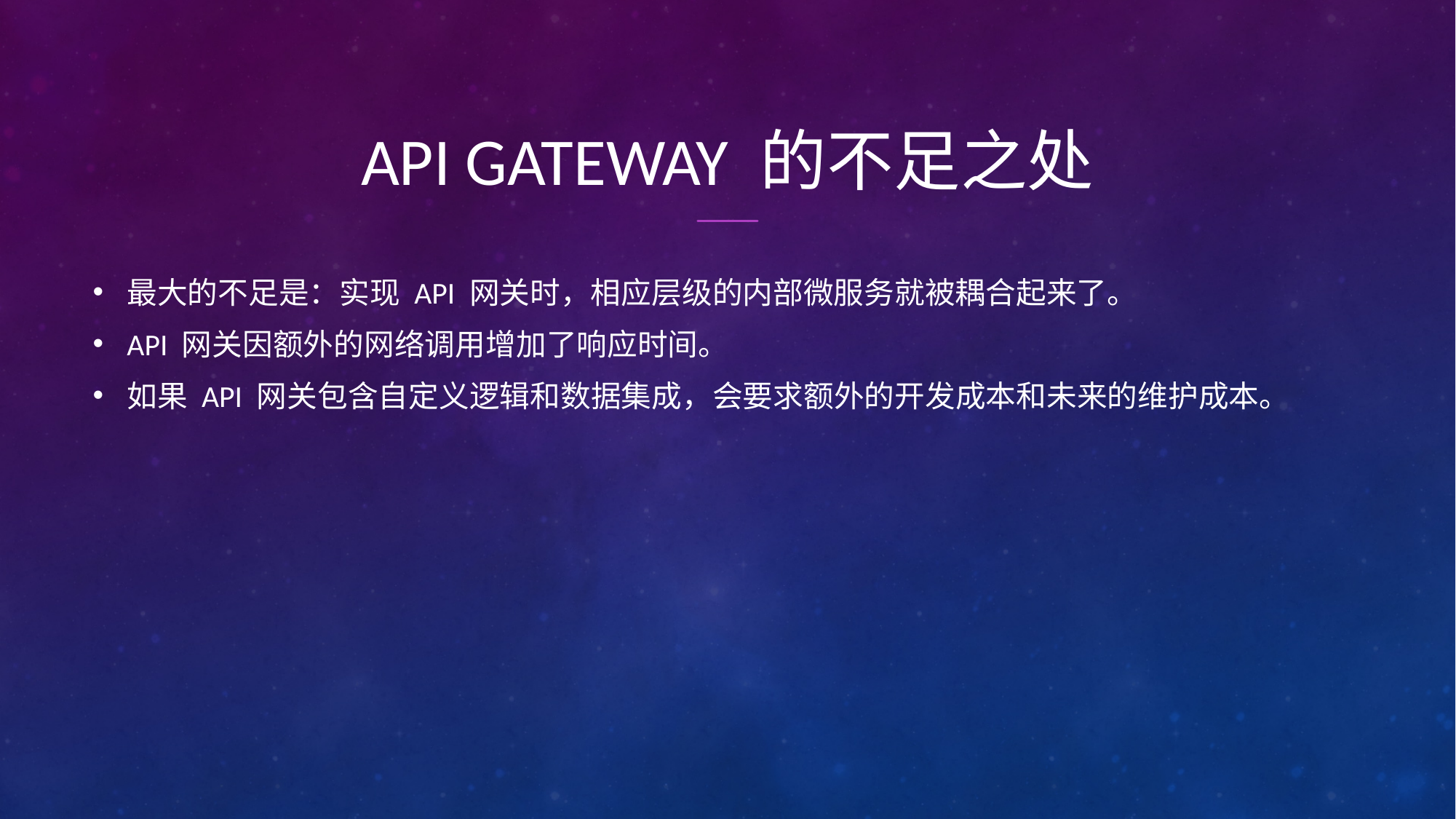

# API Gateway 的不足之处
最大的不足是：实现 API 网关时，相应层级的内部微服务就被耦合起来了。
API 网关因额外的网络调用增加了响应时间。
如果 API 网关包含自定义逻辑和数据集成，会要求额外的开发成本和未来的维护成本。